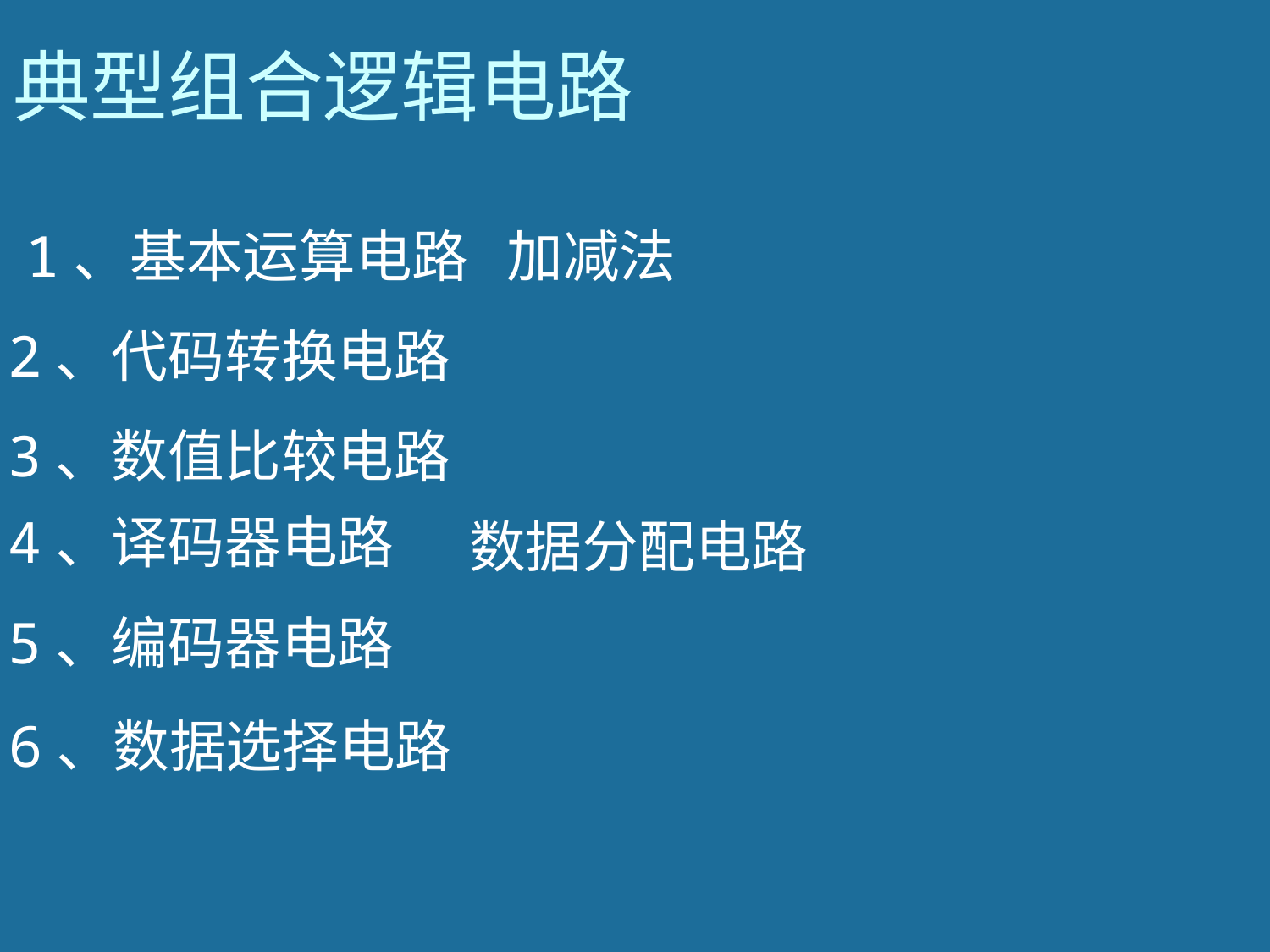

# 典型组合逻辑电路
1、基本运算电路   加减法
2、代码转换电路
3、数值比较电路
数据分配电路
4、译码器电路
5、编码器电路
6、数据选择电路
251